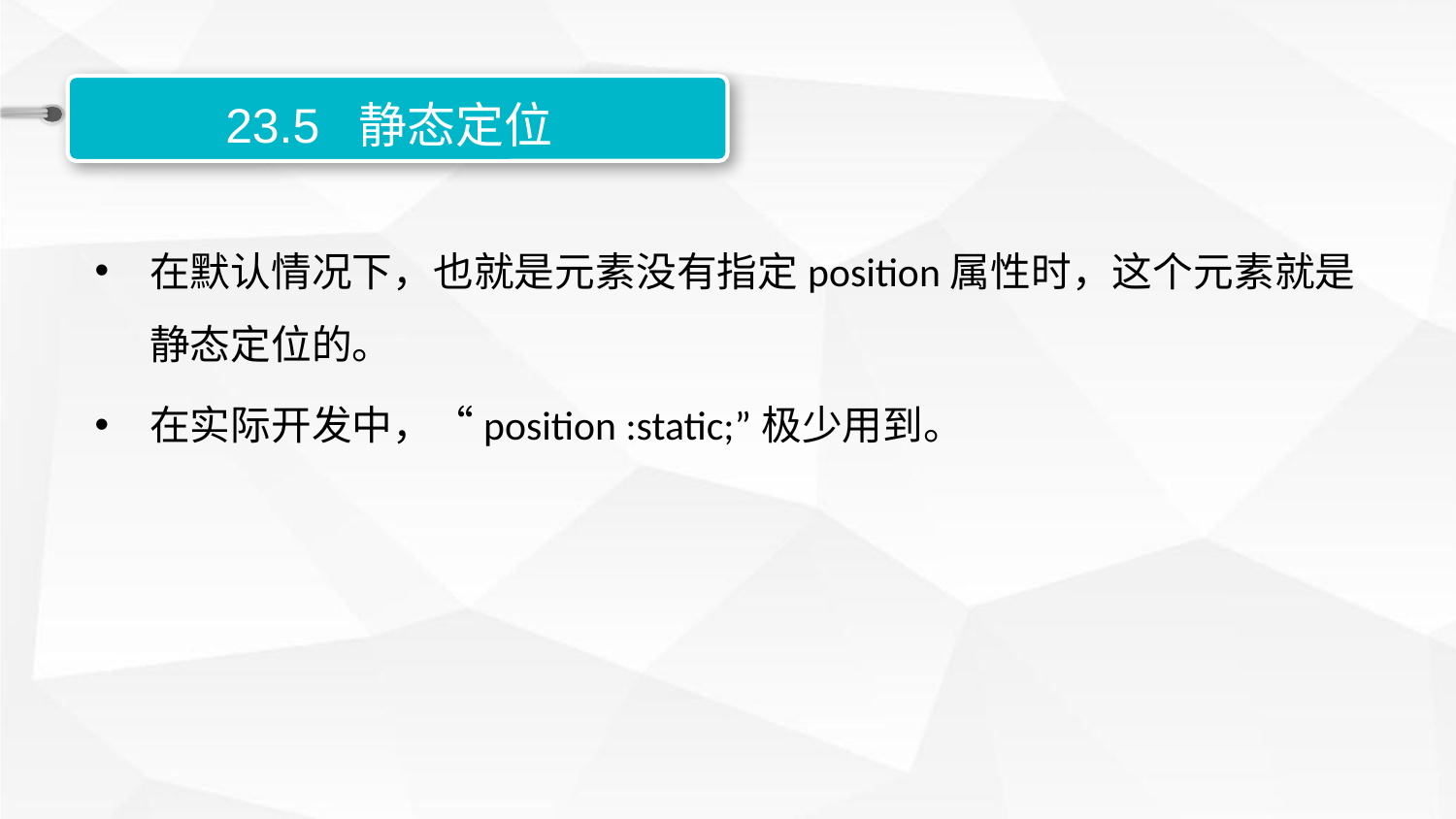

23.5  静态定位

在默认情况下，也就是元素没有指定position属性时，这个元素就是静态定位的。
在实际开发中，“position :static;”极少用到。